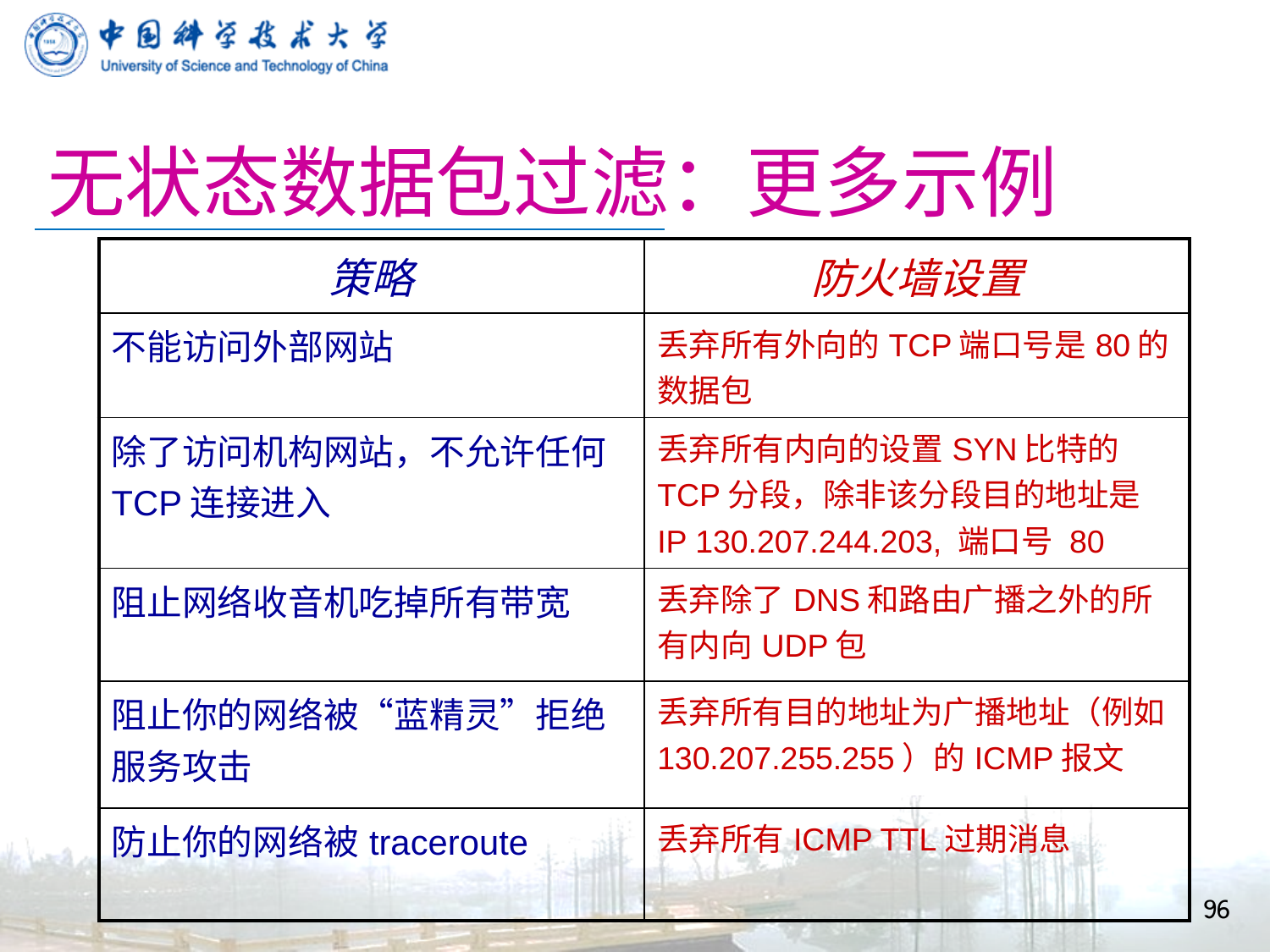

# 无状态数据包过滤：更多示例
| 策略 | 防火墙设置 |
| --- | --- |
| 不能访问外部网站 | 丢弃所有外向的TCP端口号是80的数据包 |
| 除了访问机构网站，不允许任何TCP连接进入 | 丢弃所有内向的设置SYN比特的TCP分段，除非该分段目的地址是IP 130.207.244.203, 端口号 80 |
| 阻止网络收音机吃掉所有带宽 | 丢弃除了DNS和路由广播之外的所有内向UDP包 |
| 阻止你的网络被“蓝精灵”拒绝服务攻击 | 丢弃所有目的地址为广播地址（例如130.207.255.255）的ICMP报文 |
| 防止你的网络被traceroute | 丢弃所有ICMP TTL过期消息 |
96